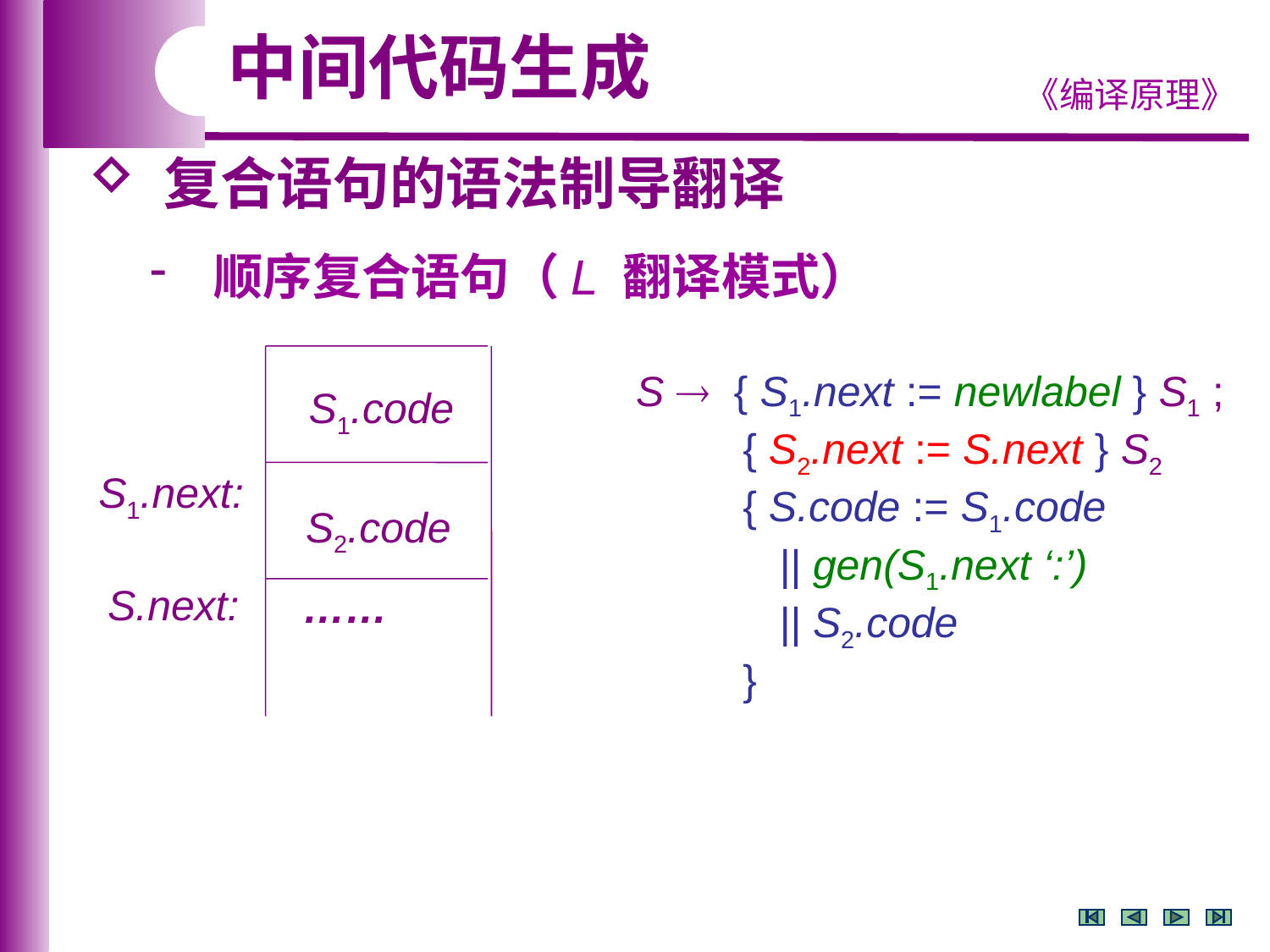

中间代码生成
 复合语句的语法制导翻译
  顺序复合语句（L 翻译模式）

                                         S →  { S1.next := newlabel } S1 ;
                                                  { S2.next := S.next } S2
                                                  { S.code := S1.code
                                                       　　|| gen(S1.next ‘:’)
                                                       　　|| S2.code
                                                  }

S1.code
S1.next:

S2.code
S.next:
……